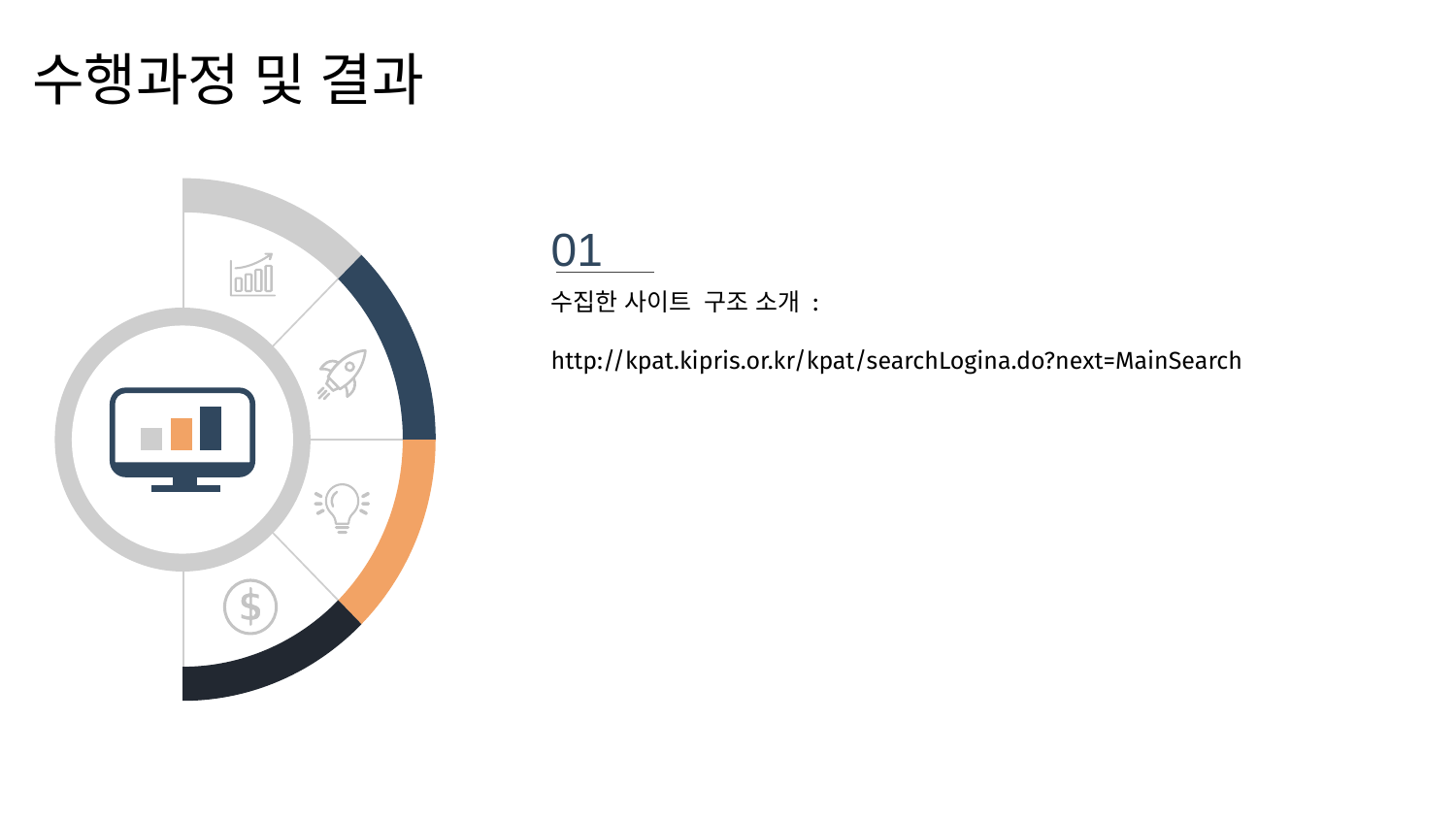

수행과정 및 결과

01
수집한 사이트  구조 소개 :

http://kpat.kipris.or.kr/kpat/searchLogina.do?next=MainSearch